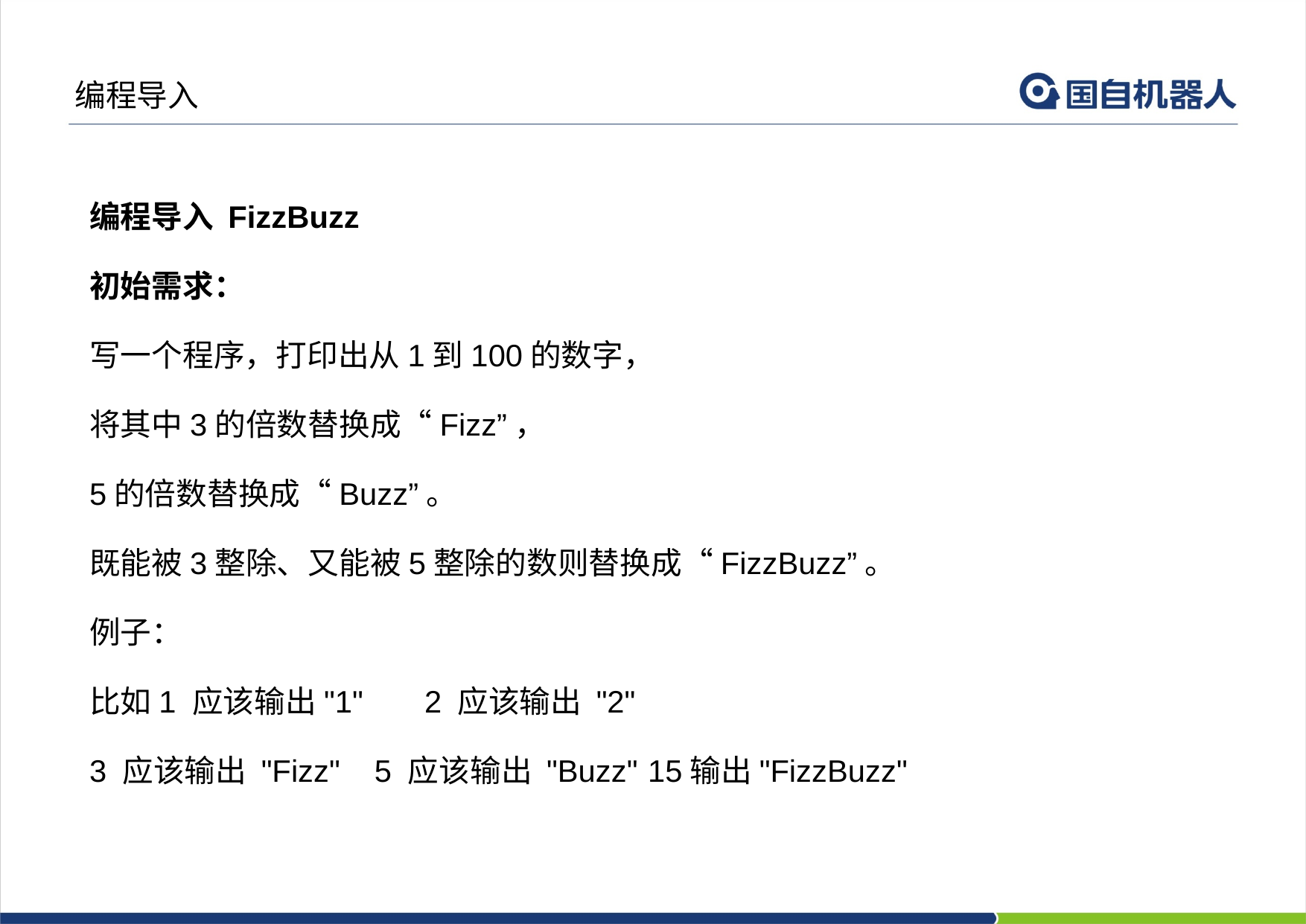

编程导入
编程导入 FizzBuzz
初始需求：
写一个程序，打印出从1到100的数字，
将其中3的倍数替换成“Fizz”，
5的倍数替换成“Buzz”。
既能被3整除、又能被5整除的数则替换成“FizzBuzz”。
例子：
比如1 应该输出"1"	2 应该输出 "2"
3 应该输出 "Fizz"    5 应该输出 "Buzz" 	15输出"FizzBuzz"